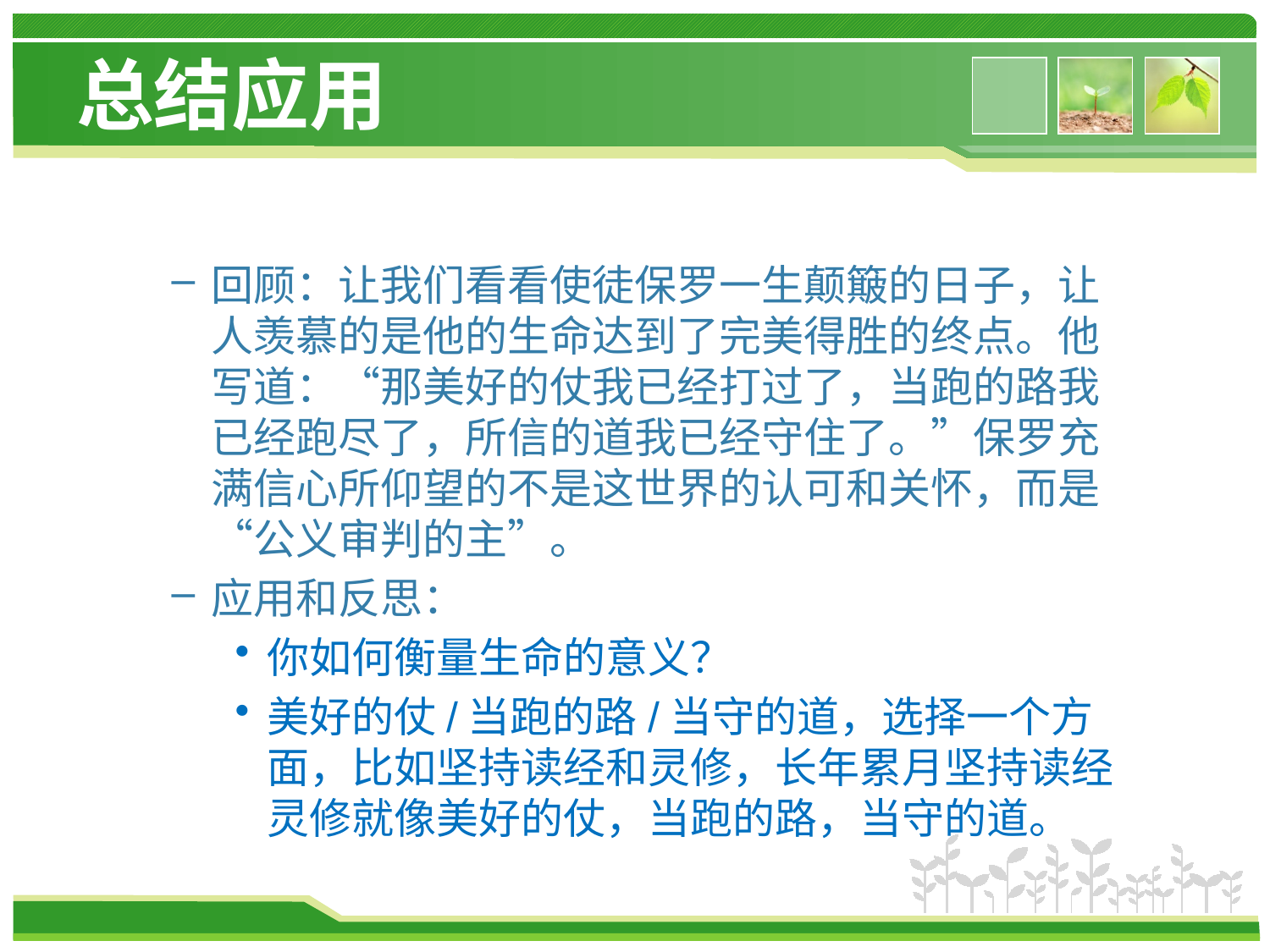

# 总结应用
回顾：让我们看看使徒保罗一生颠簸的日子，让人羡慕的是他的生命达到了完美得胜的终点。他写道：“那美好的仗我已经打过了，当跑的路我已经跑尽了，所信的道我已经守住了。”保罗充满信心所仰望的不是这世界的认可和关怀，而是“公义审判的主”。
应用和反思：
你如何衡量生命的意义？
美好的仗/当跑的路/当守的道，选择一个方面，比如坚持读经和灵修，长年累月坚持读经灵修就像美好的仗，当跑的路，当守的道。